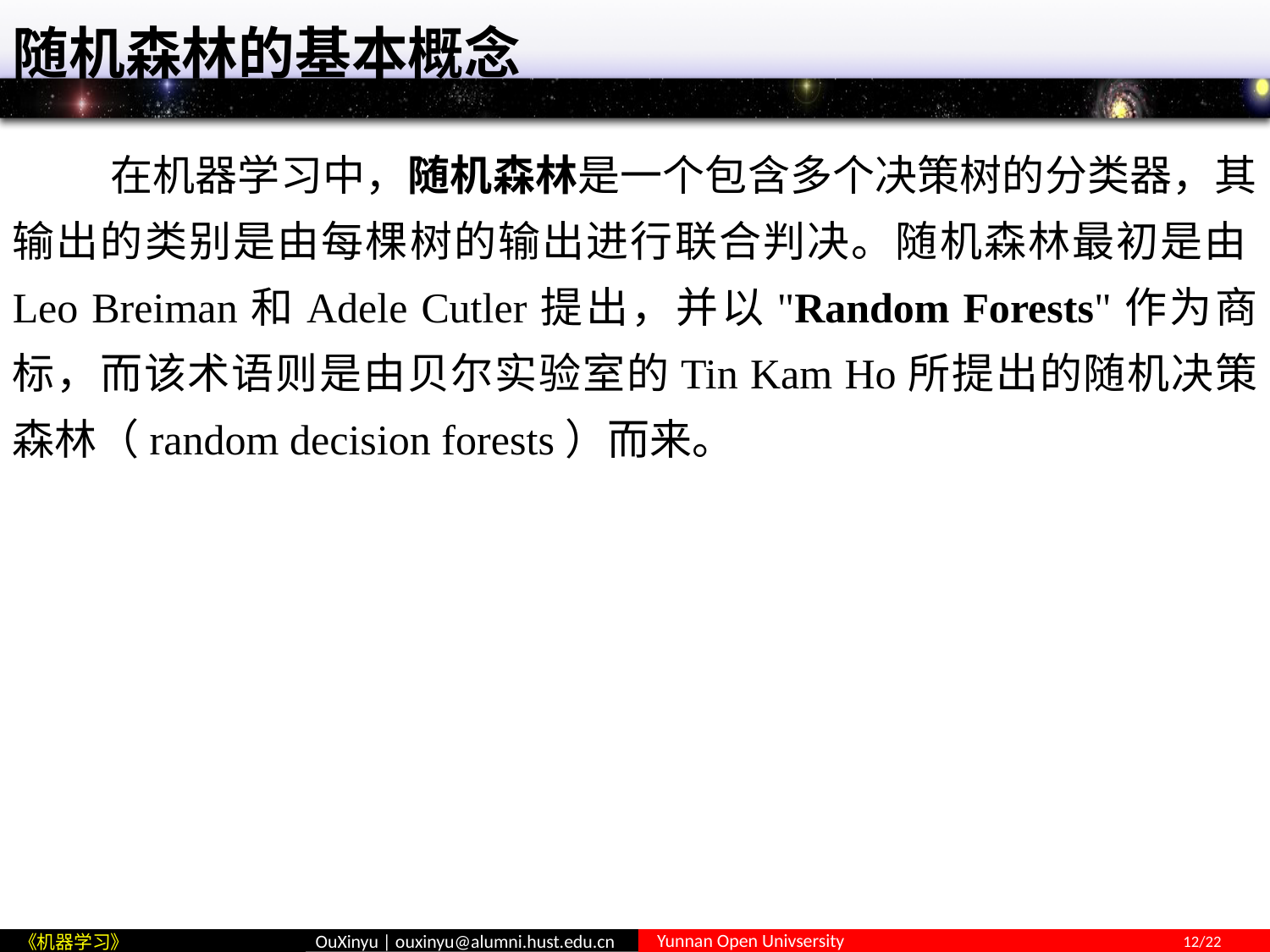

# 随机森林的基本概念
         在机器学习中，随机森林是一个包含多个决策树的分类器，其输出的类别是由每棵树的输出进行联合判决。随机森林最初是由Leo Breiman和Adele Cutler提出，并以"Random Forests"作为商标，而该术语则是由贝尔实验室的Tin Kam Ho所提出的随机决策森林（random decision forests）而来。